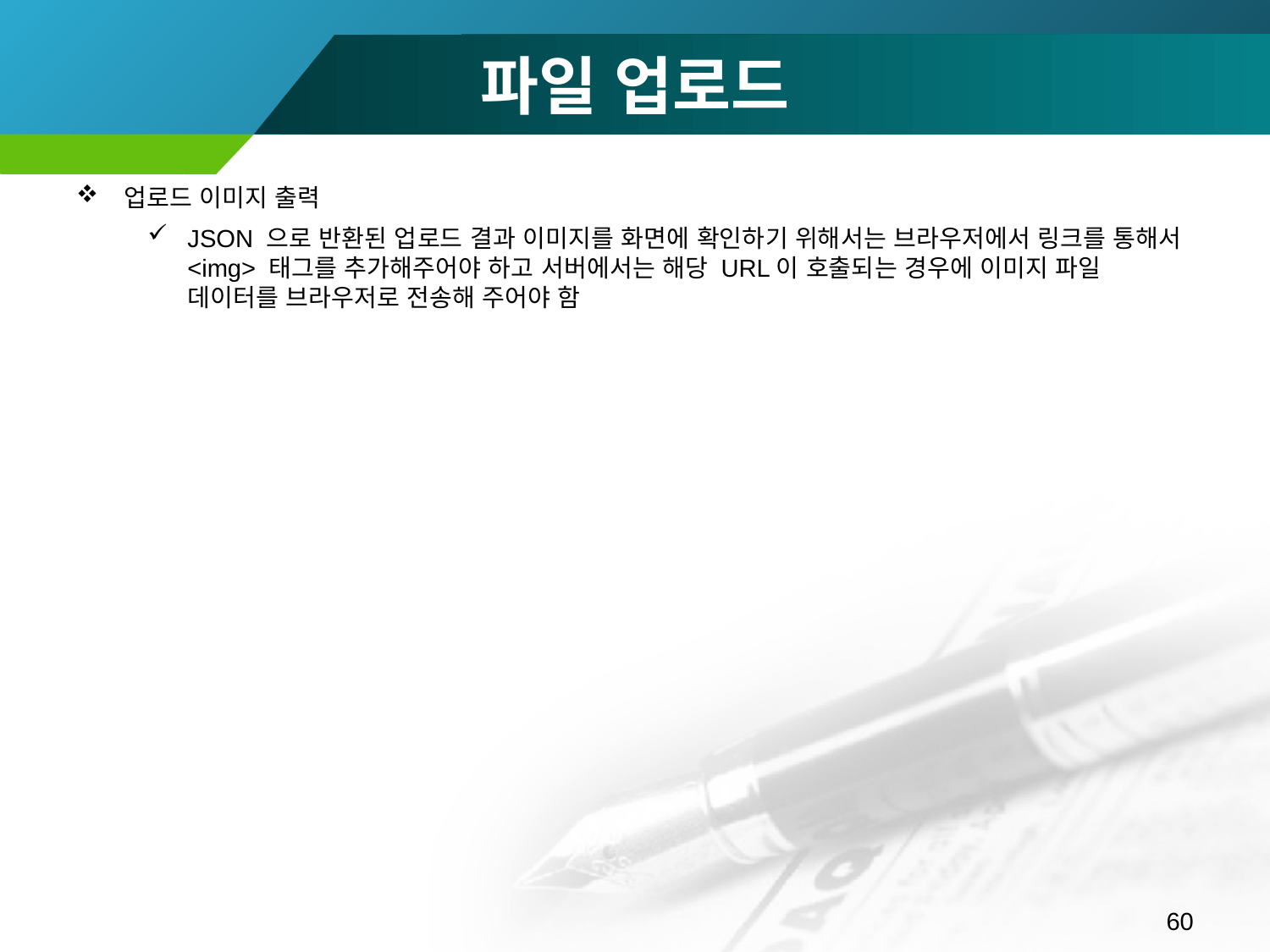

# 파일 업로드
업로드 이미지 출력
JSON 으로 반환된 업로드 결과 이미지를 화면에 확인하기 위해서는 브라우저에서 링크를 통해서 <img> 태그를 추가해주어야 하고 서버에서는 해당 URL이 호출되는 경우에 이미지 파일 데이터를 브라우저로 전송해 주어야 함

60